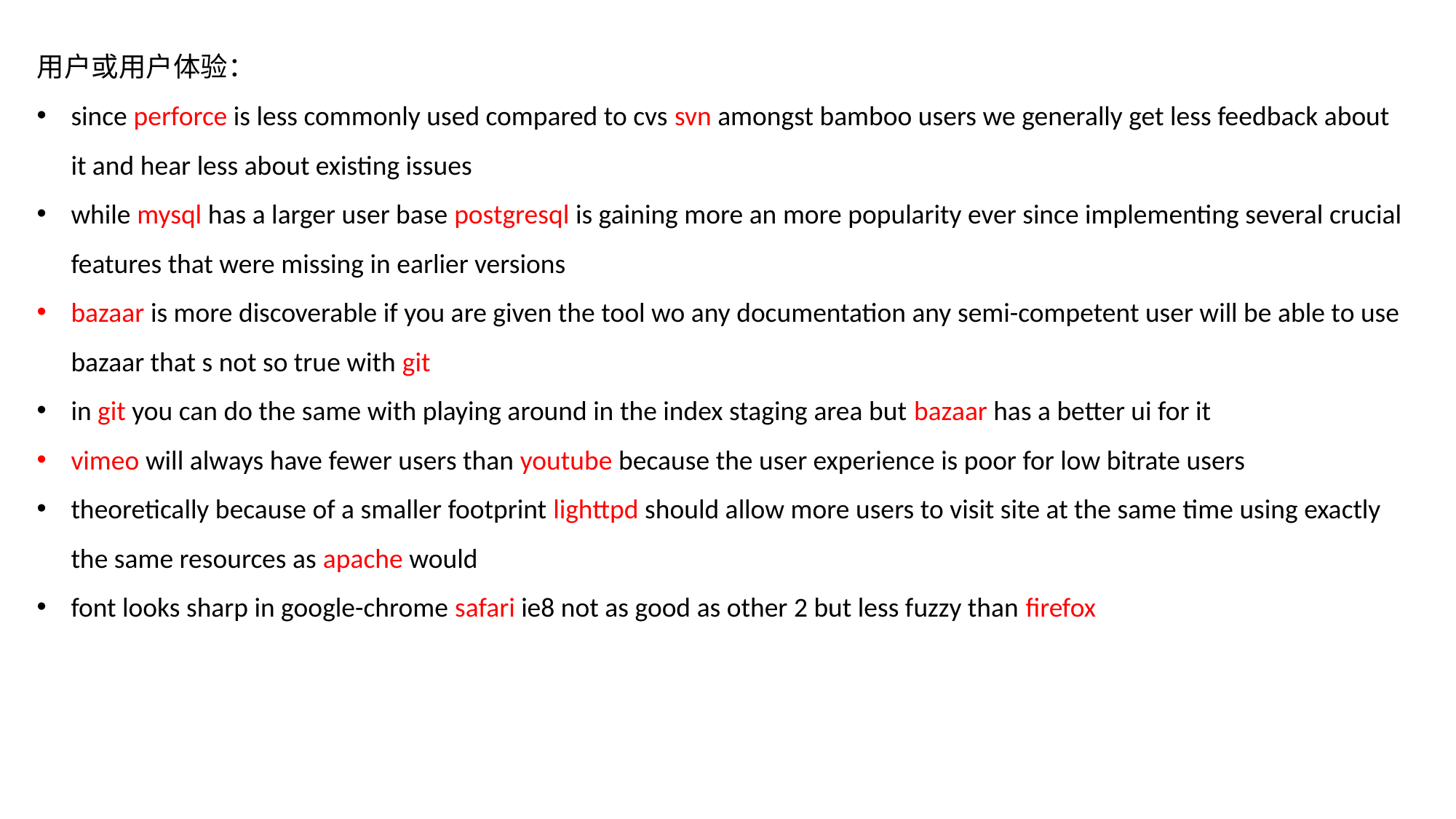

用户或用户体验：
since perforce is less commonly used compared to cvs svn amongst bamboo users we generally get less feedback about it and hear less about existing issues
while mysql has a larger user base postgresql is gaining more an more popularity ever since implementing several crucial features that were missing in earlier versions
bazaar is more discoverable if you are given the tool wo any documentation any semi-competent user will be able to use bazaar that s not so true with git
in git you can do the same with playing around in the index staging area but bazaar has a better ui for it
vimeo will always have fewer users than youtube because the user experience is poor for low bitrate users
theoretically because of a smaller footprint lighttpd should allow more users to visit site at the same time using exactly the same resources as apache would
font looks sharp in google-chrome safari ie8 not as good as other 2 but less fuzzy than firefox